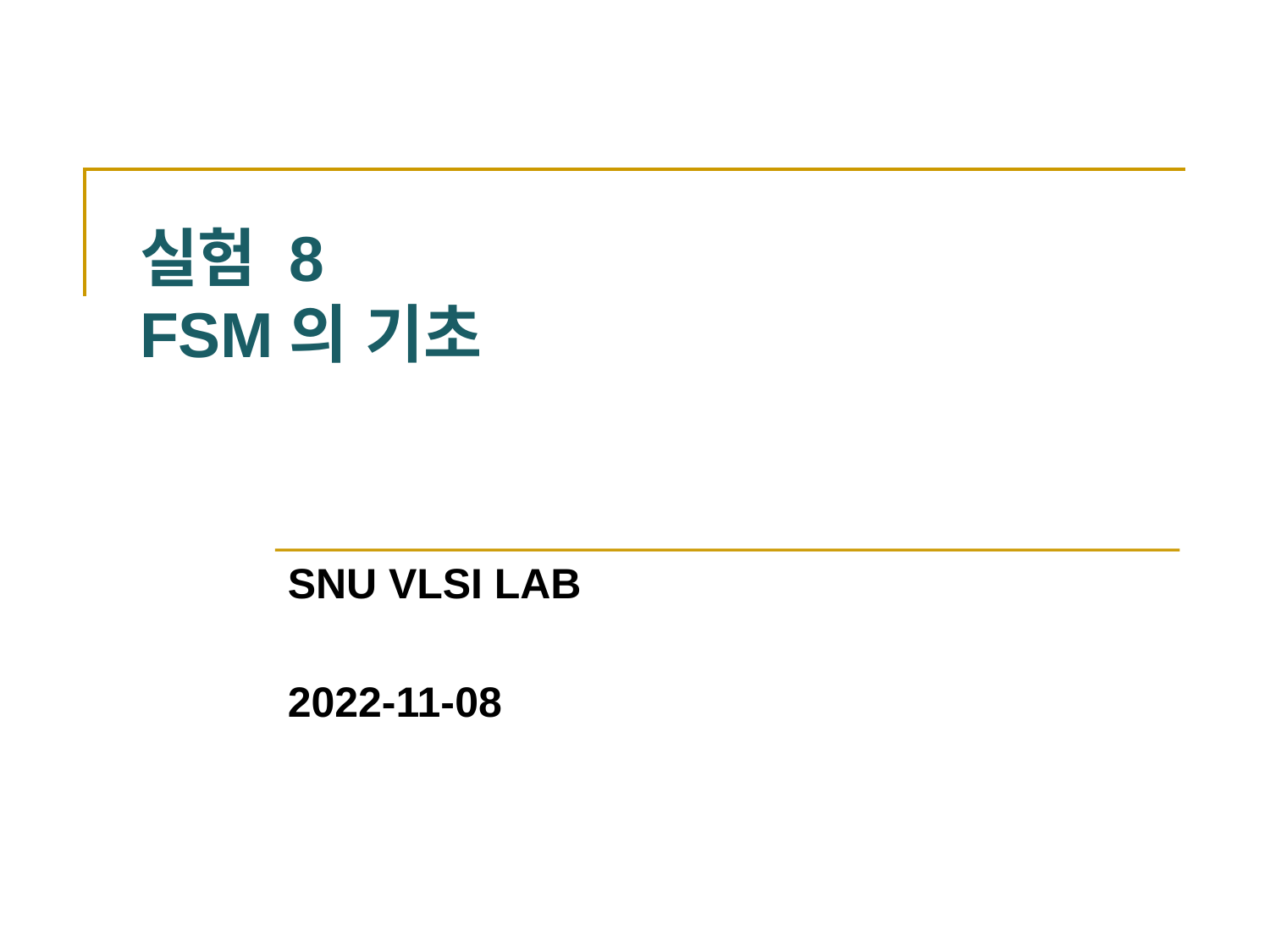

# 실험 8 FSM의 기초
SNU VLSI LAB

2022-11-08